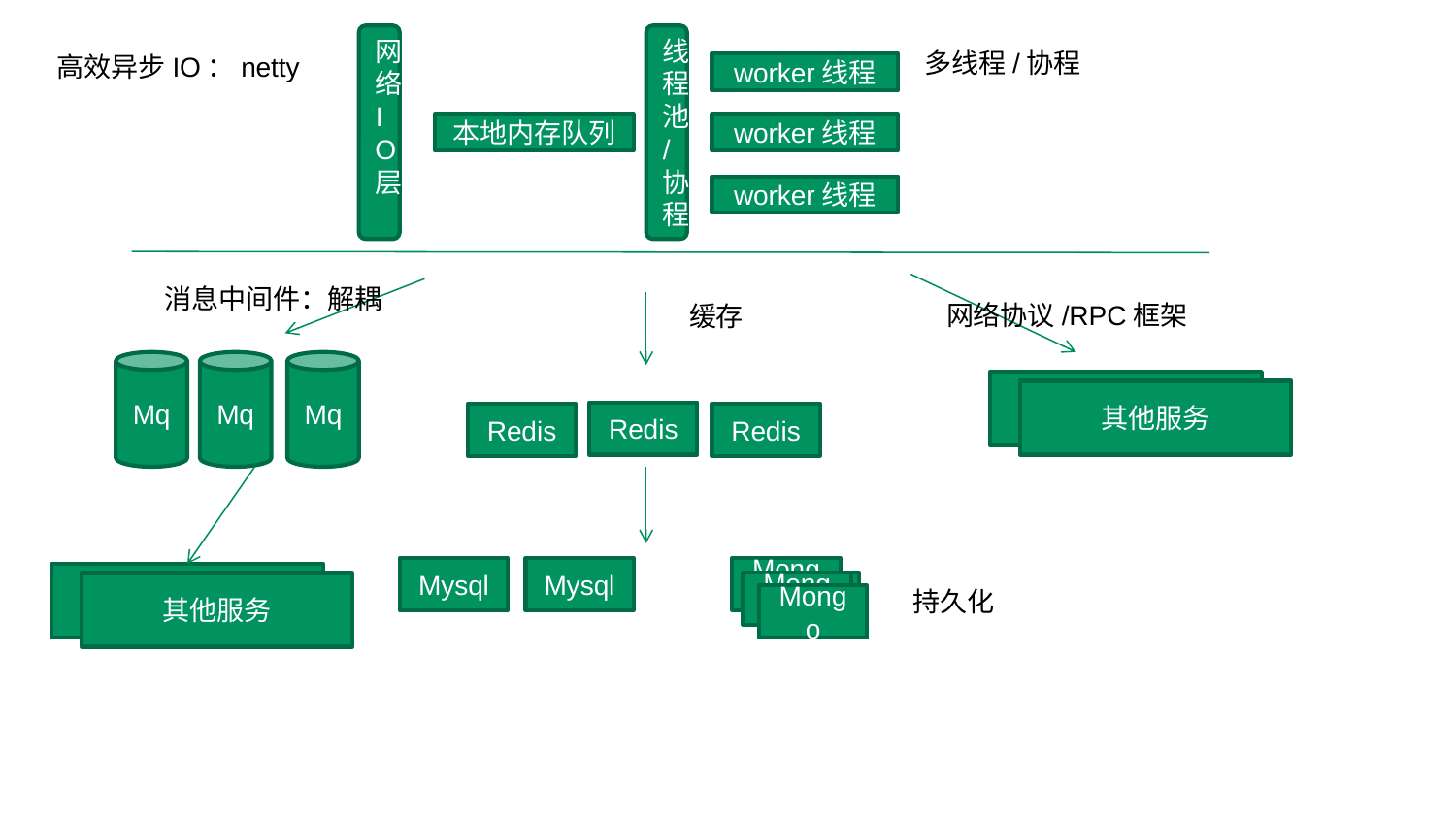

网络IO层

线程池
/
协程
多线程/协程
高效异步IO：netty
worker线程
本地内存队列
worker线程
worker线程
消息中间件：解耦
网络协议/RPC框架
缓存
Mq
Mq
Mq
其他服务
其他服务
Redis
Redis
Redis
Mysql
Mysql
Mongo
其他服务
Mongo
Mongo
其他服务
持久化
Mongo